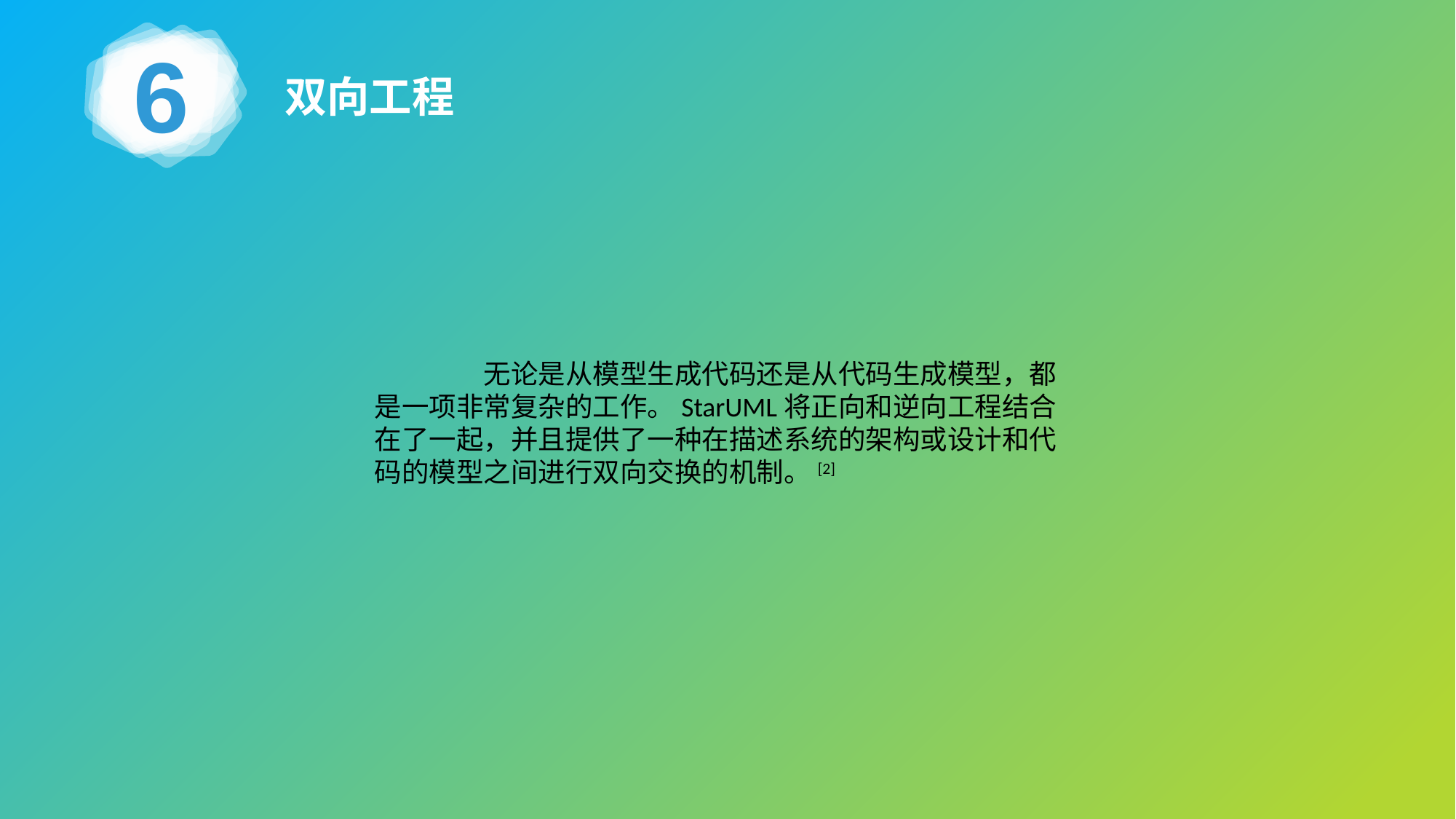

6

双向工程
	无论是从模型生成代码还是从代码生成模型，都是一项非常复杂的工作。StarUML将正向和逆向工程结合在了一起，并且提供了一种在描述系统的架构或设计和代码的模型之间进行双向交换的机制。[2]